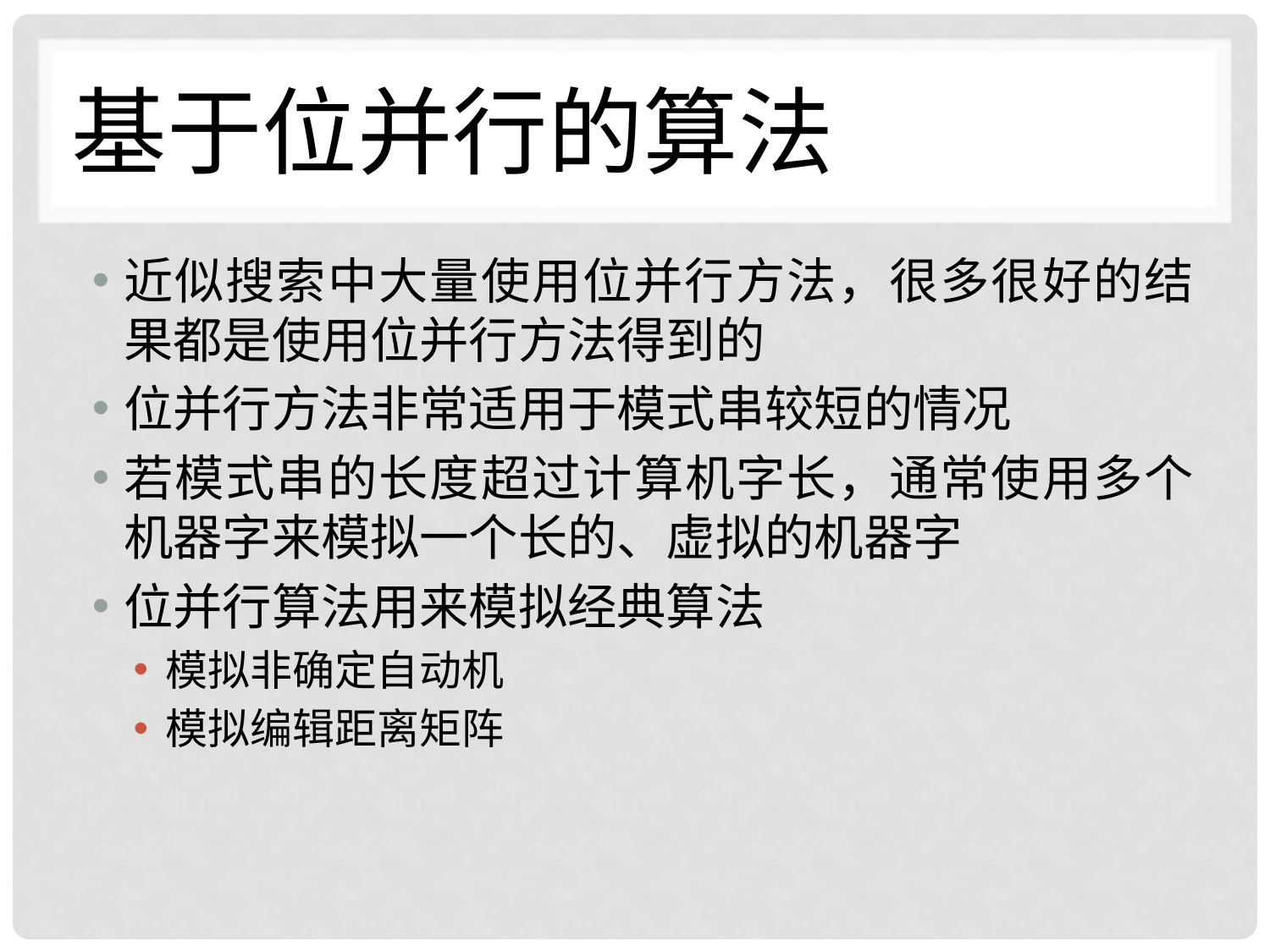

# 基于位并行的算法
近似搜索中大量使用位并行方法，很多很好的结果都是使用位并行方法得到的
位并行方法非常适用于模式串较短的情况
若模式串的长度超过计算机字长，通常使用多个机器字来模拟一个长的、虚拟的机器字
位并行算法用来模拟经典算法
模拟非确定自动机
模拟编辑距离矩阵